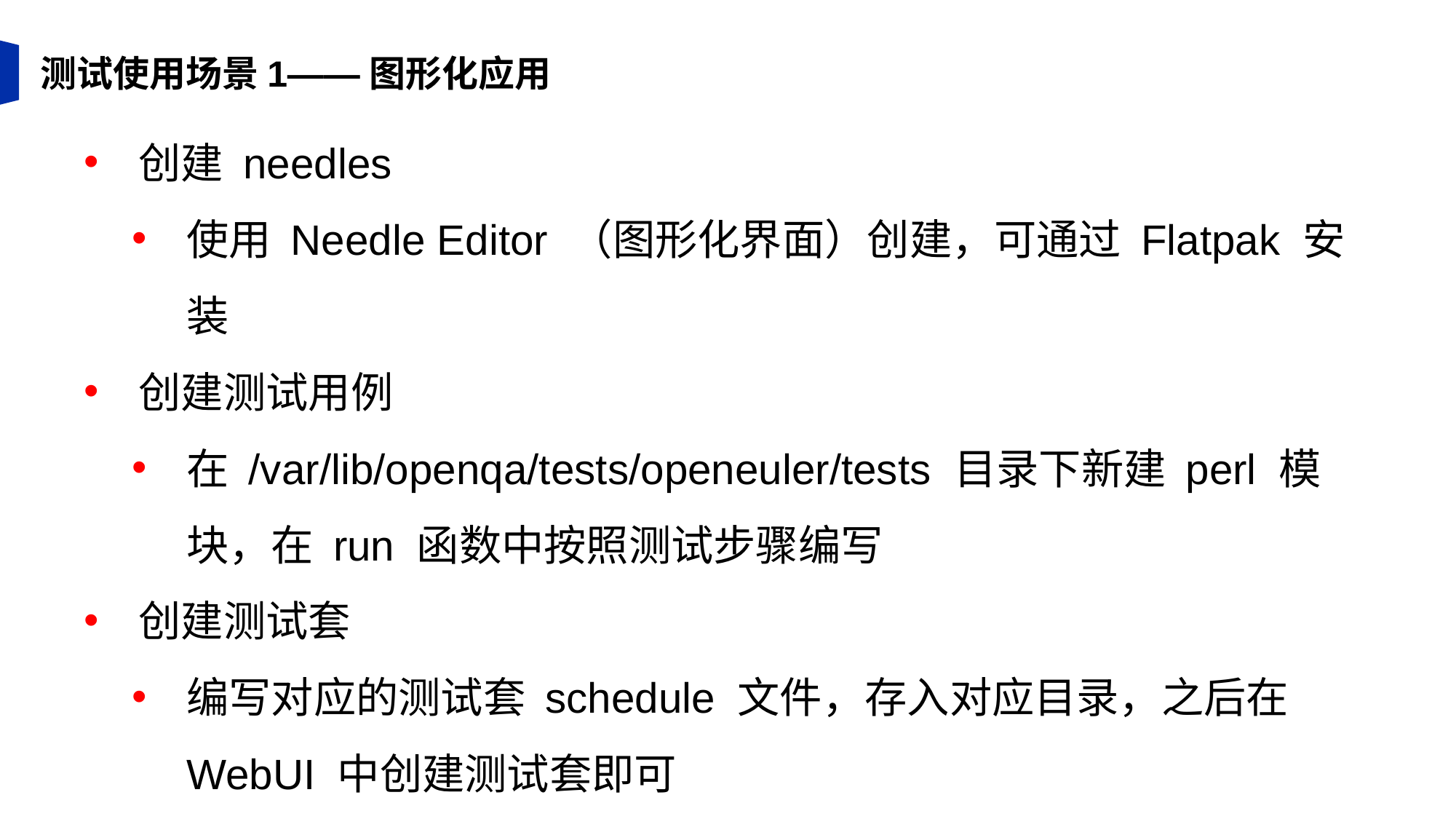

测试使用场景1——图形化应用

创建 needles
使用 Needle Editor （图形化界面）创建，可通过 Flatpak 安装
创建测试用例
在 /var/lib/openqa/tests/openeuler/tests 目录下新建 perl 模块，在 run 函数中按照测试步骤编写
创建测试套
编写对应的测试套 schedule 文件，存入对应目录，之后在 WebUI 中创建测试套即可